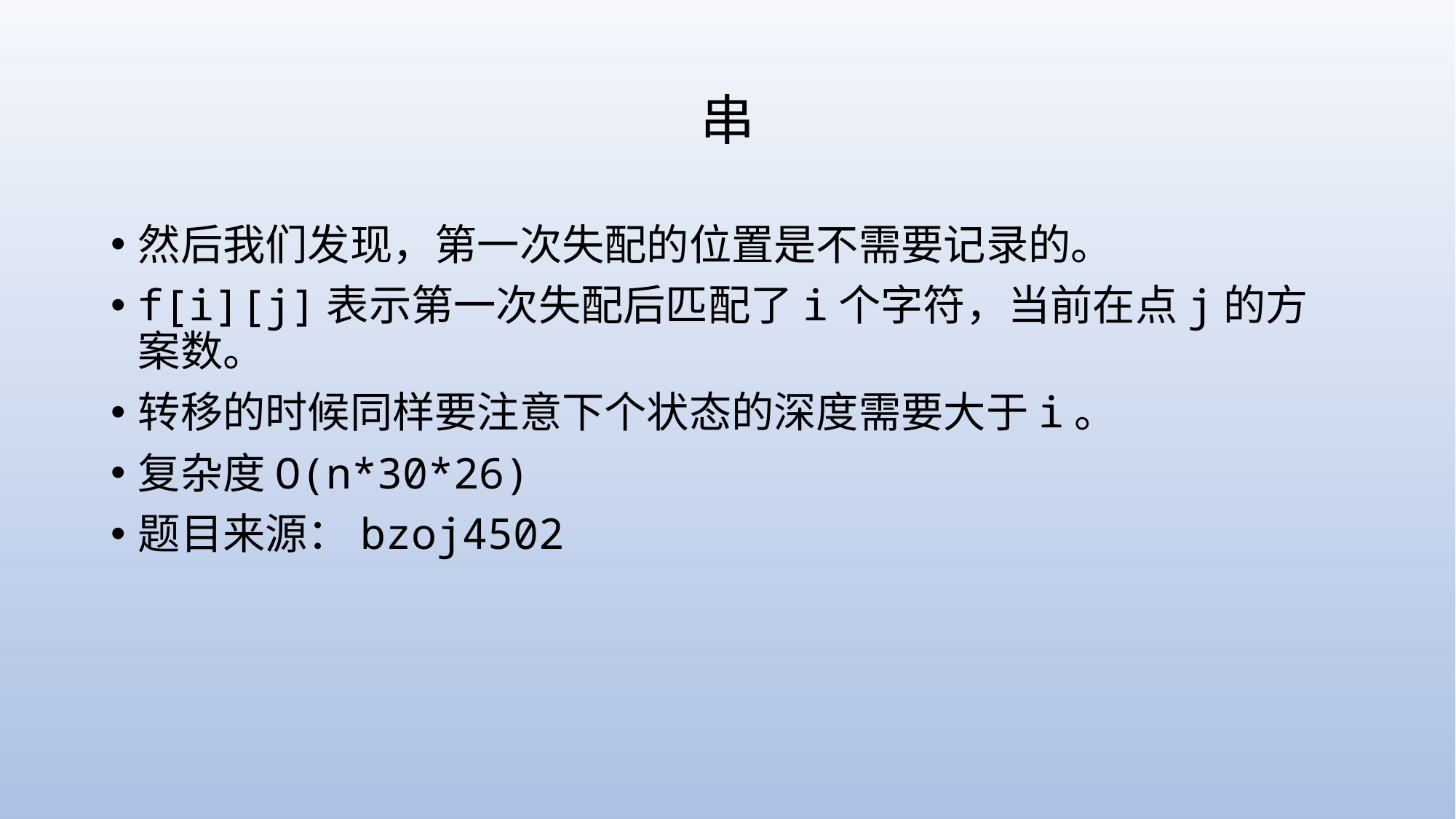

# 串
然后我们发现，第一次失配的位置是不需要记录的。
f[i][j]表示第一次失配后匹配了i个字符，当前在点j的方案数。
转移的时候同样要注意下个状态的深度需要大于i。
复杂度O(n*30*26)
题目来源：bzoj4502